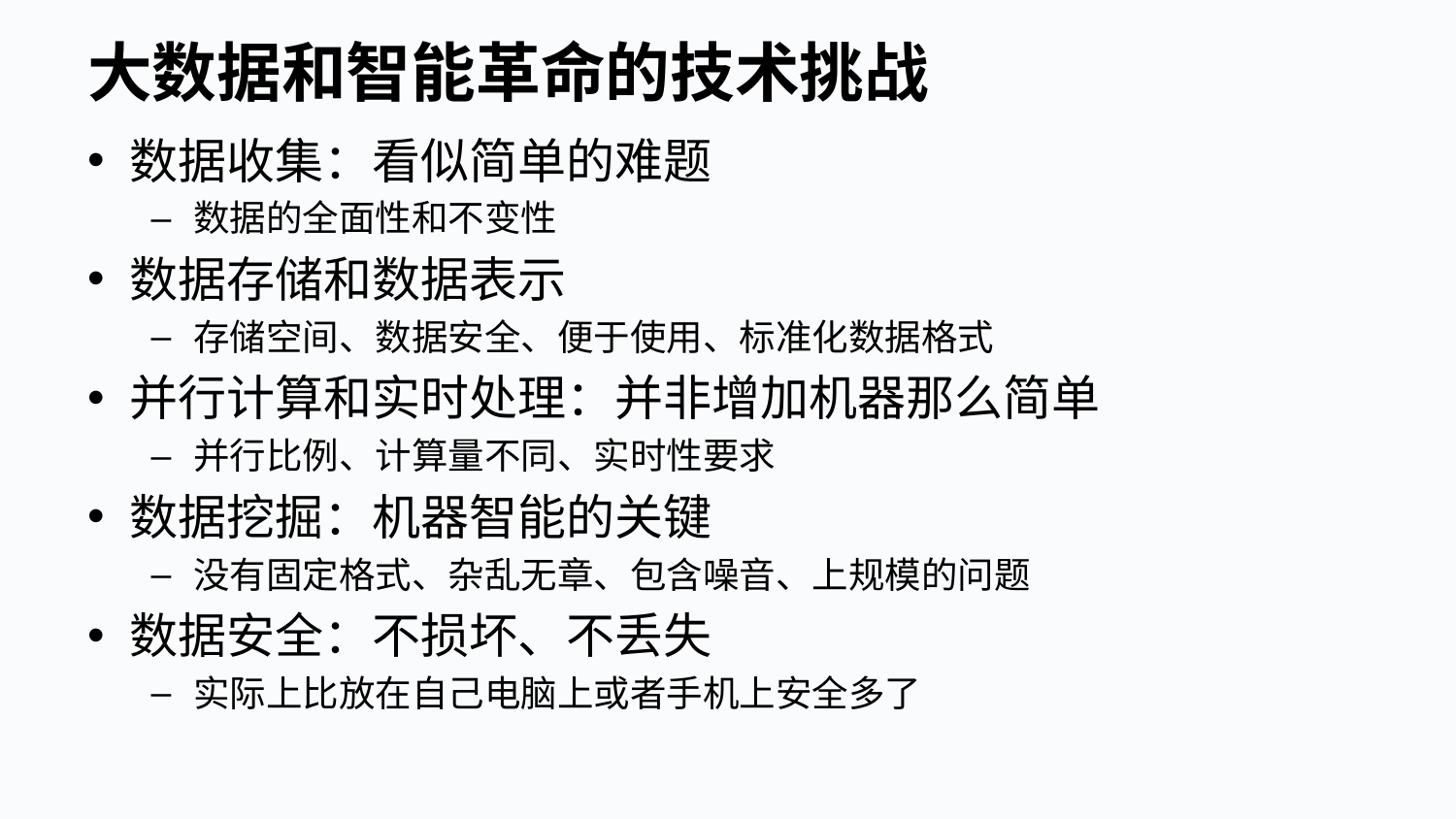

# 大数据和智能革命的技术挑战
数据收集：看似简单的难题
数据的全面性和不变性
数据存储和数据表示
存储空间、数据安全、便于使用、标准化数据格式
并行计算和实时处理：并非增加机器那么简单
并行比例、计算量不同、实时性要求
数据挖掘：机器智能的关键
没有固定格式、杂乱无章、包含噪音、上规模的问题
数据安全：不损坏、不丢失
实际上比放在自己电脑上或者手机上安全多了